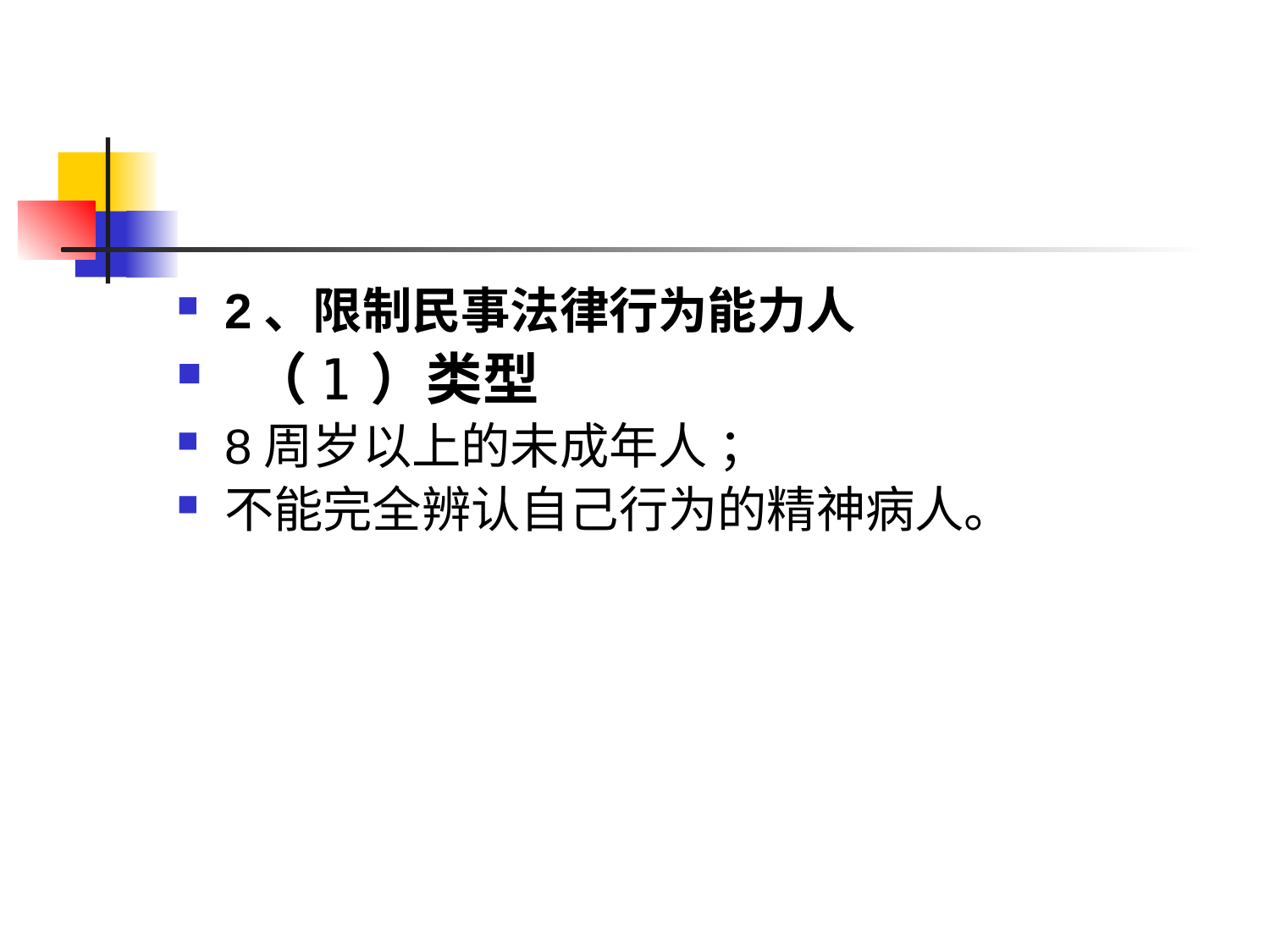

#
2、限制民事法律行为能力人
 （1）类型
8周岁以上的未成年人 ；
不能完全辨认自己行为的精神病人。